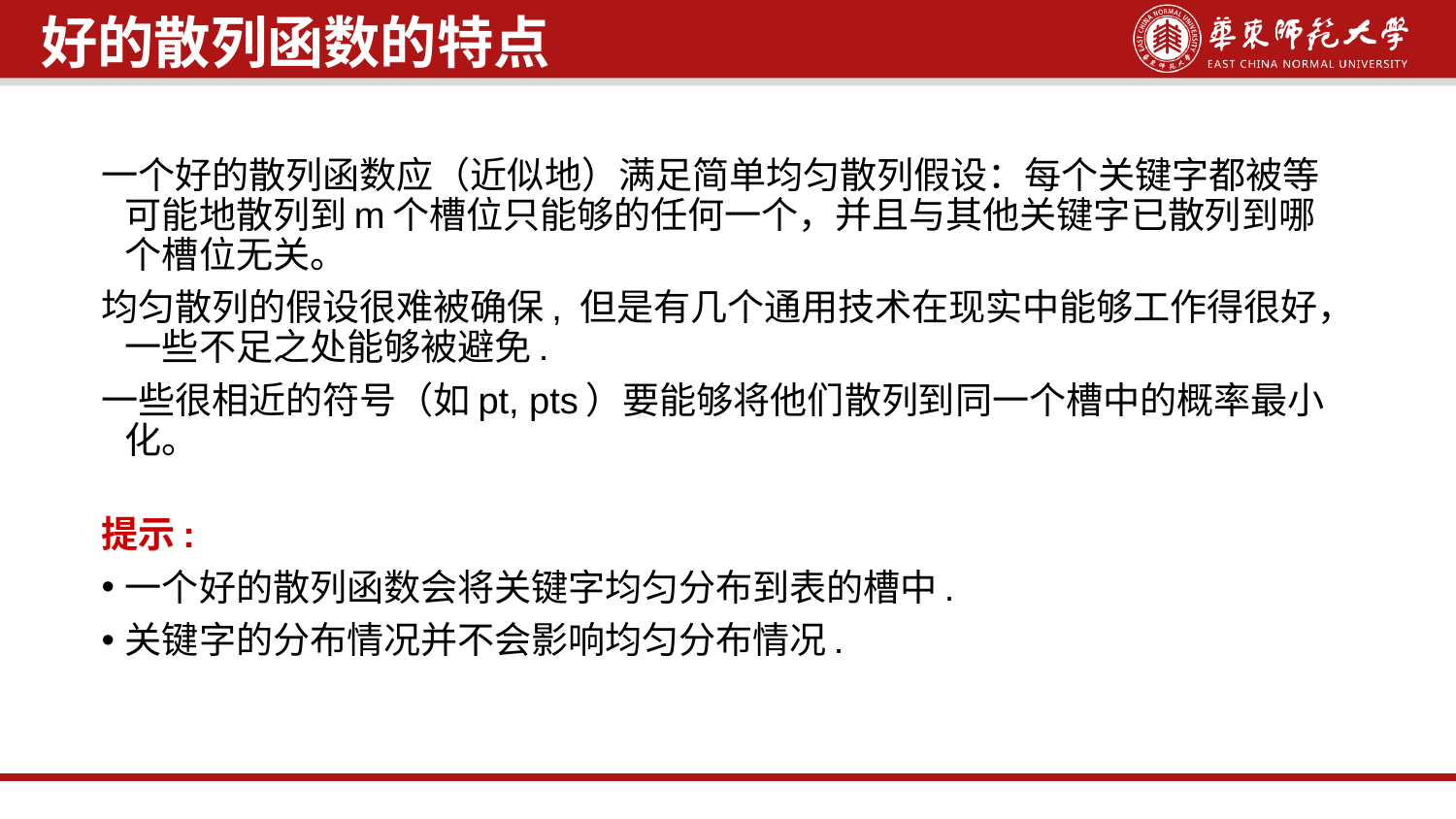

好的散列函数的特点
一个好的散列函数应（近似地）满足简单均匀散列假设：每个关键字都被等可能地散列到m个槽位只能够的任何一个，并且与其他关键字已散列到哪个槽位无关。
均匀散列的假设很难被确保, 但是有几个通用技术在现实中能够工作得很好，一些不足之处能够被避免.
一些很相近的符号（如pt, pts）要能够将他们散列到同一个槽中的概率最小化。

提示:
一个好的散列函数会将关键字均匀分布到表的槽中.
关键字的分布情况并不会影响均匀分布情况.